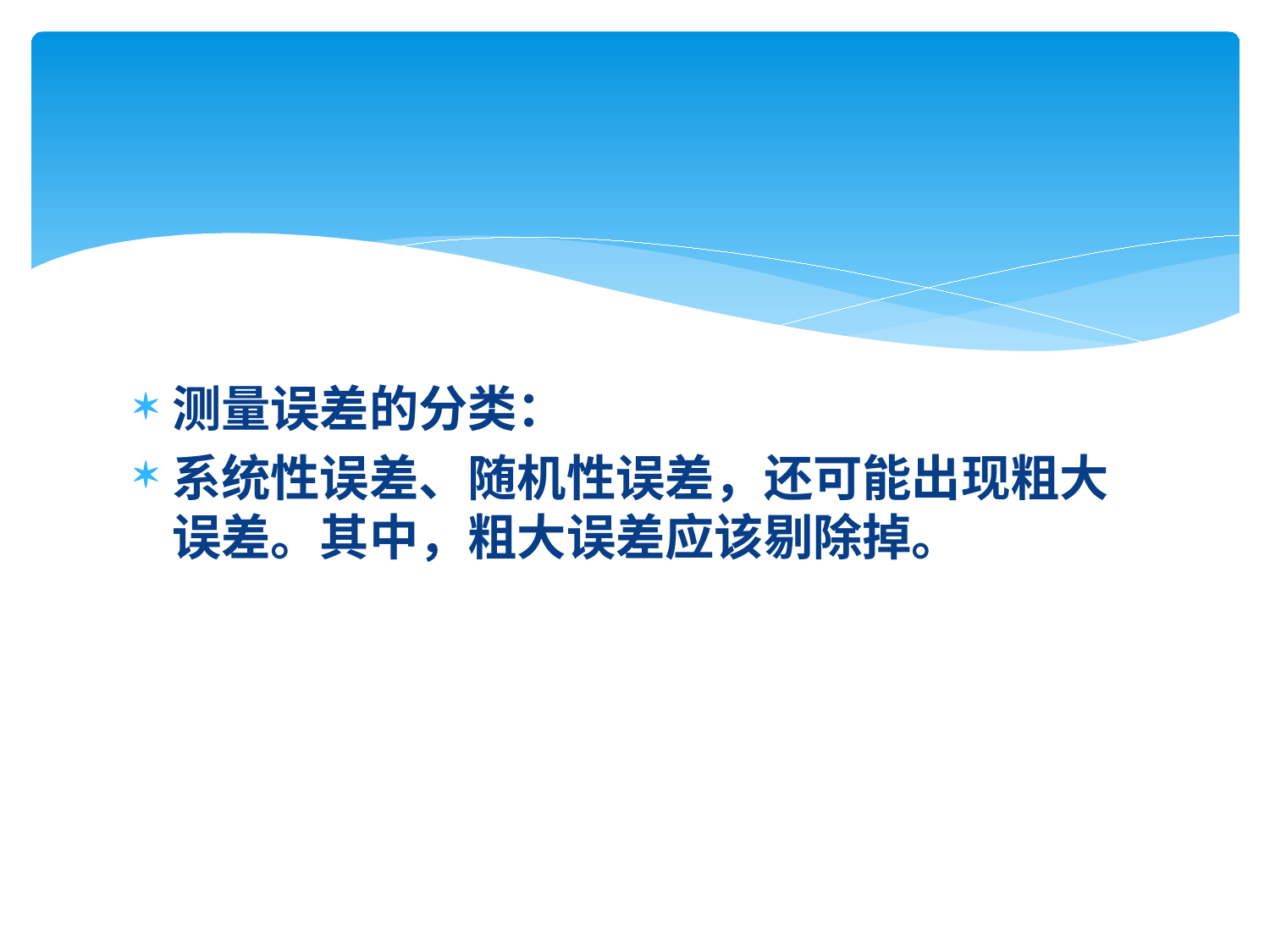

#
测量误差的分类：
系统性误差、随机性误差，还可能出现粗大误差。其中，粗大误差应该剔除掉。